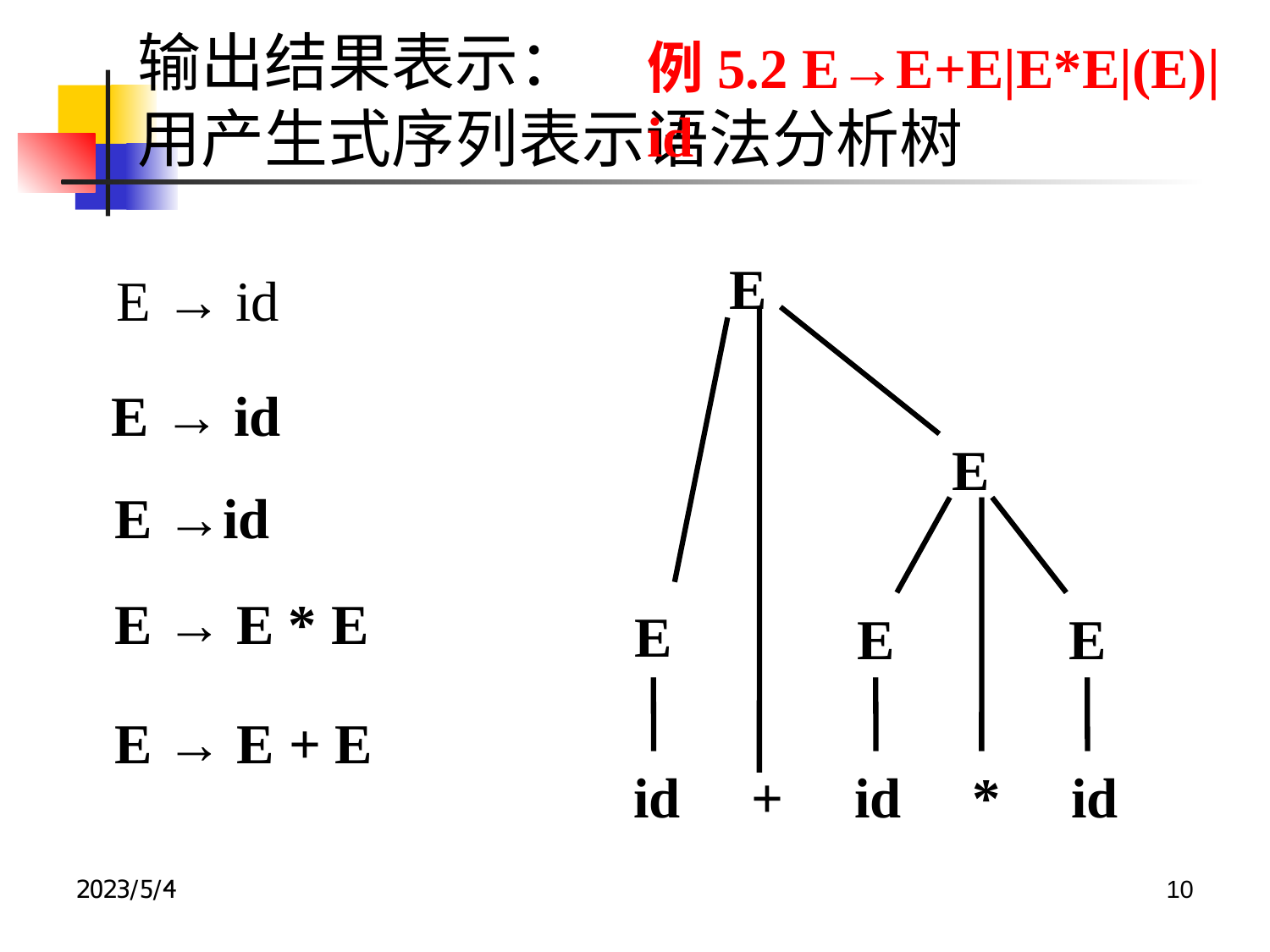

输出结果表示：
用产生式序列表示语法分析树
例5.2 E→E+E|E*E|(E)|id
E
E → id

E → id
E
E →id

E → E * E
E
E
E

E → E + E
id     +     id     *     id
2023/5/4
10